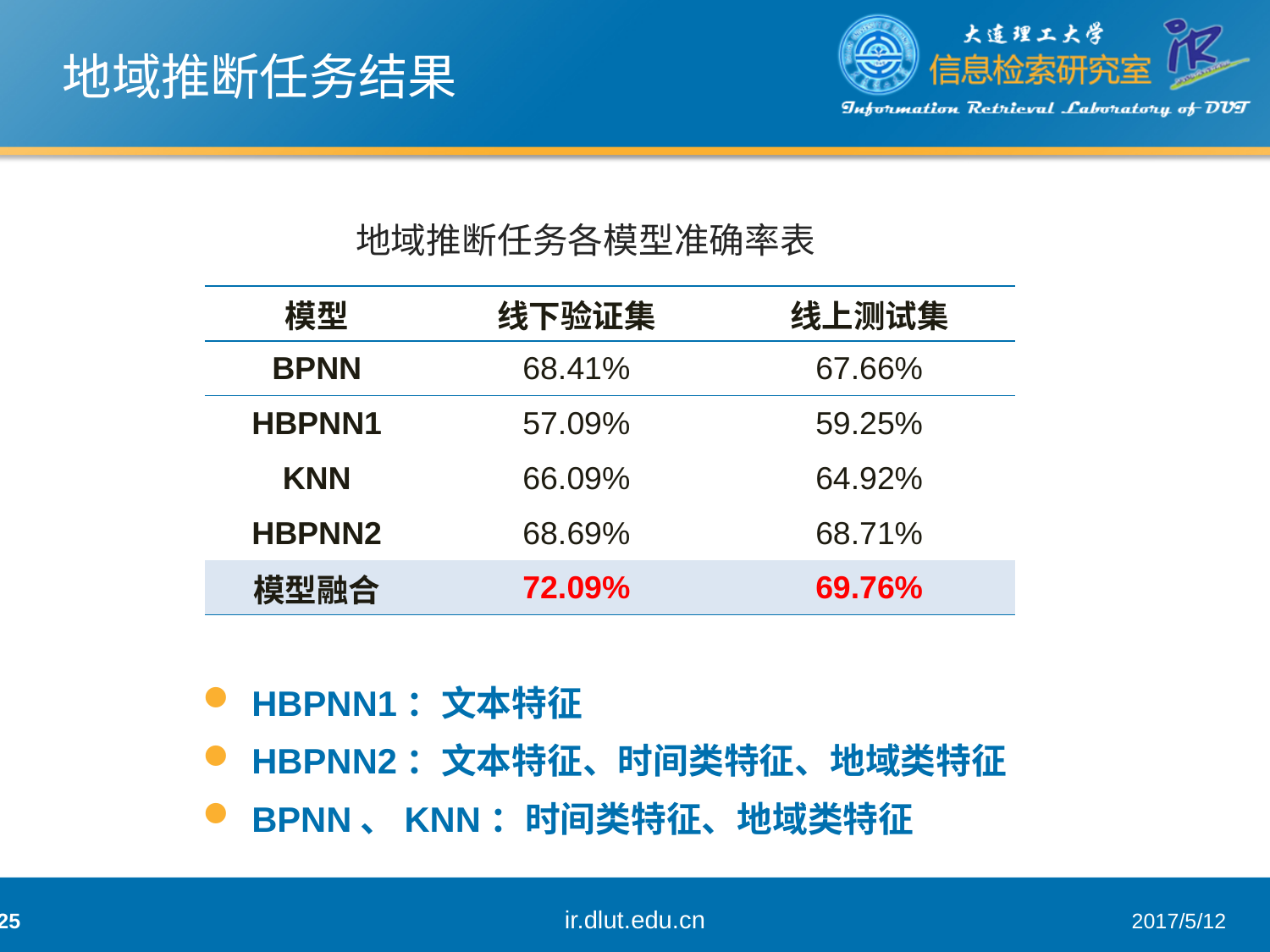

# 地域推断任务结果
地域推断任务各模型准确率表
| 模型 | 线下验证集 | 线上测试集 |
| --- | --- | --- |
| BPNN | 68.41% | 67.66% |
| HBPNN1 | 57.09% | 59.25% |
| KNN | 66.09% | 64.92% |
| HBPNN2 | 68.69% | 68.71% |
| 模型融合 | 72.09% | 69.76% |
HBPNN1：文本特征
HBPNN2：文本特征、时间类特征、地域类特征
BPNN、KNN：时间类特征、地域类特征